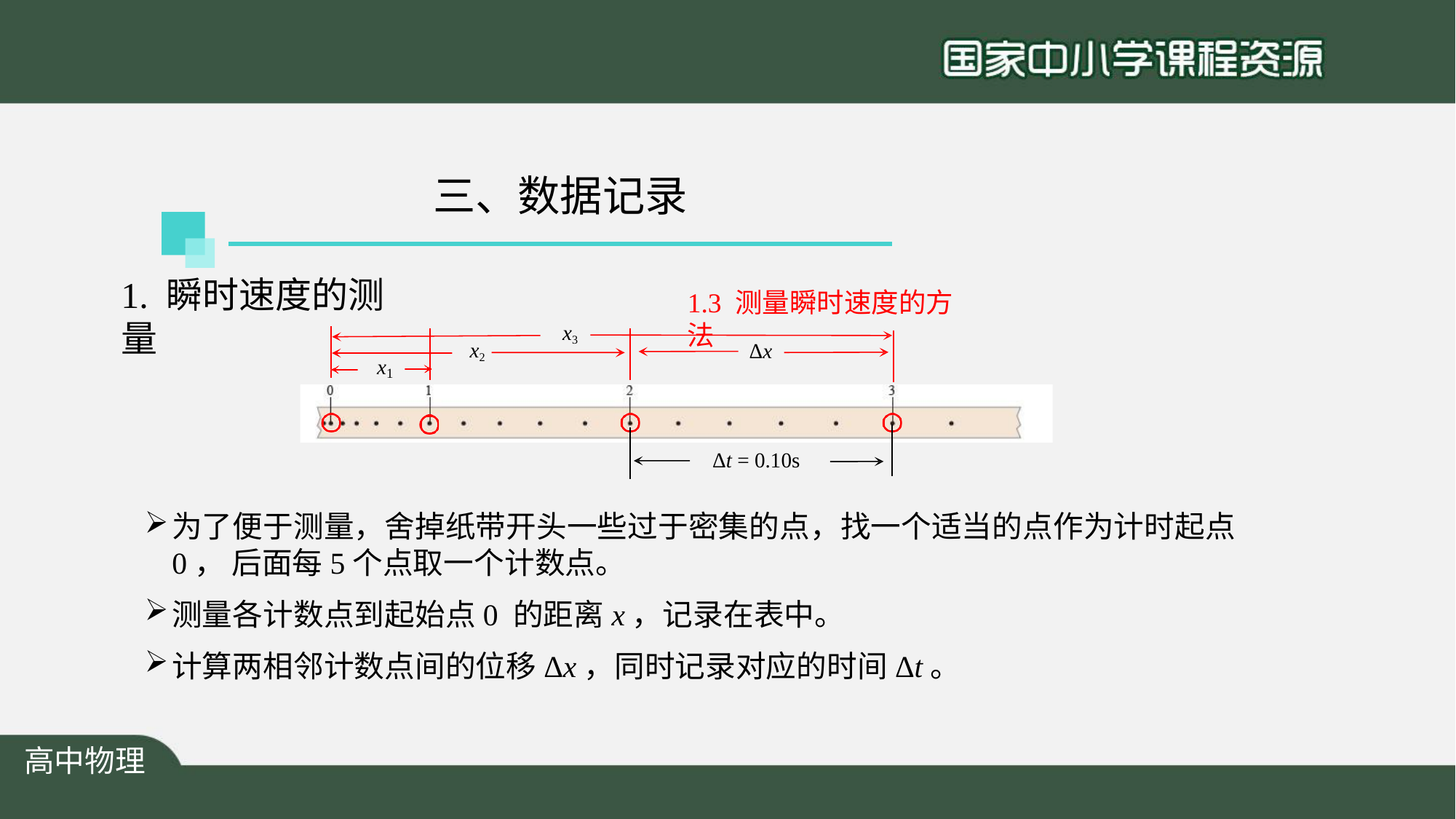

# 三、数据记录

1. 瞬时速度的测量
1.3 测量瞬时速度的方法
x3

x2
Δx

x
1

Δt = 0.10s

为了便于测量，舍掉纸带开头一些过于密集的点，找一个适当的点作为计时起点0， 后面每5个点取一个计数点。
测量各计数点到起始点0 的距离x，记录在表中。
计算两相邻计数点间的位移Δx，同时记录对应的时间Δt。

高中物理